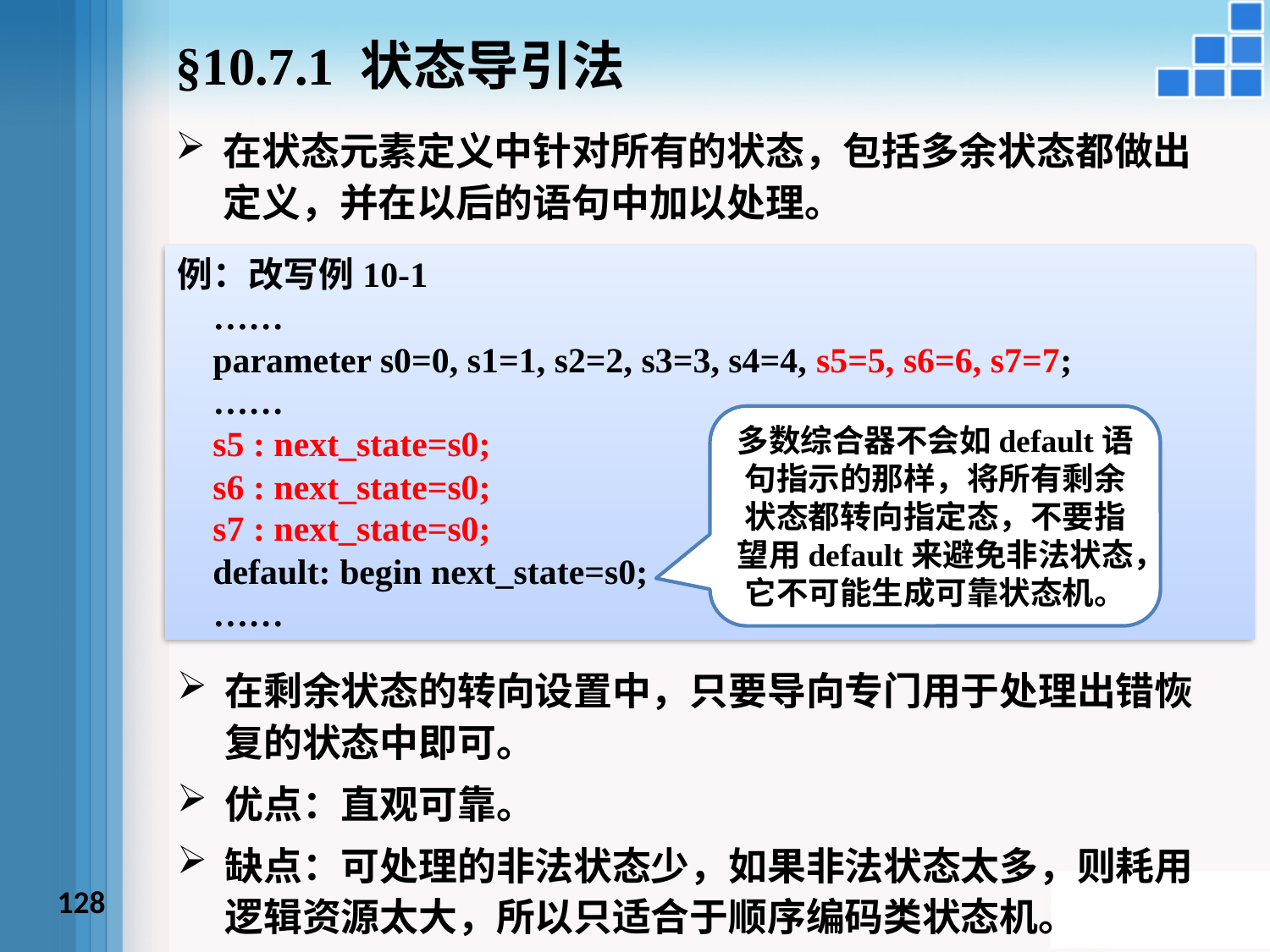

§10.7.1 状态导引法
在状态元素定义中针对所有的状态，包括多余状态都做出定义，并在以后的语句中加以处理。
例：改写例10-1
    ……
    parameter s0=0, s1=1, s2=2, s3=3, s4=4, s5=5, s6=6, s7=7;
    ……
    s5 : next_state=s0;
    s6 : next_state=s0;
    s7 : next_state=s0;
    default: begin next_state=s0;
    ……
多数综合器不会如default语句指示的那样，将所有剩余状态都转向指定态，不要指望用default来避免非法状态，它不可能生成可靠状态机。
在剩余状态的转向设置中，只要导向专门用于处理出错恢复的状态中即可。
优点：直观可靠。
缺点：可处理的非法状态少，如果非法状态太多，则耗用逻辑资源太大，所以只适合于顺序编码类状态机。

128